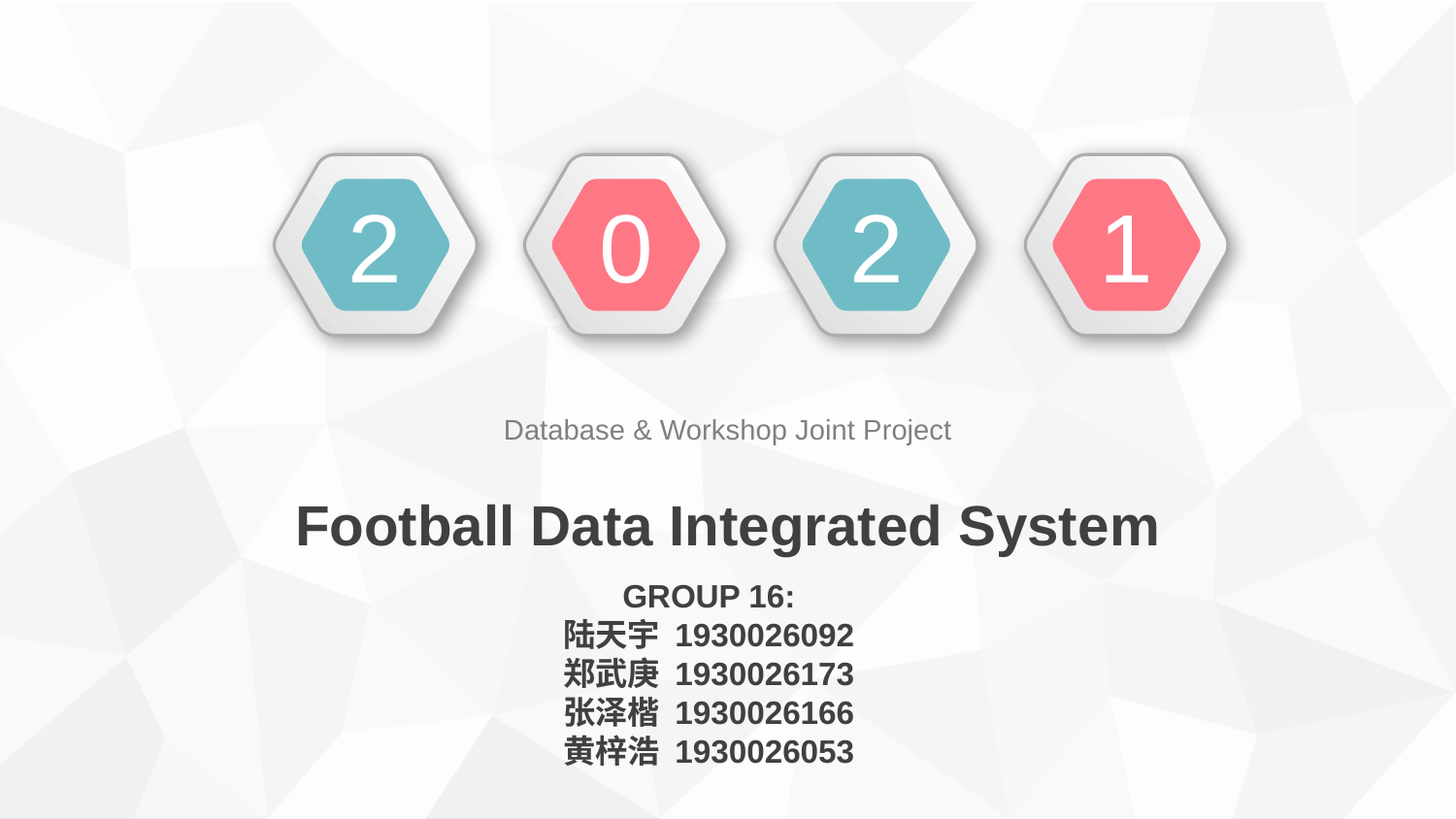

0

1

2

2
Database & Workshop Joint Project
Football Data Integrated System
GROUP 16:
陆天宇 1930026092
郑武庚 1930026173
张泽楷 1930026166
黄梓浩 1930026053